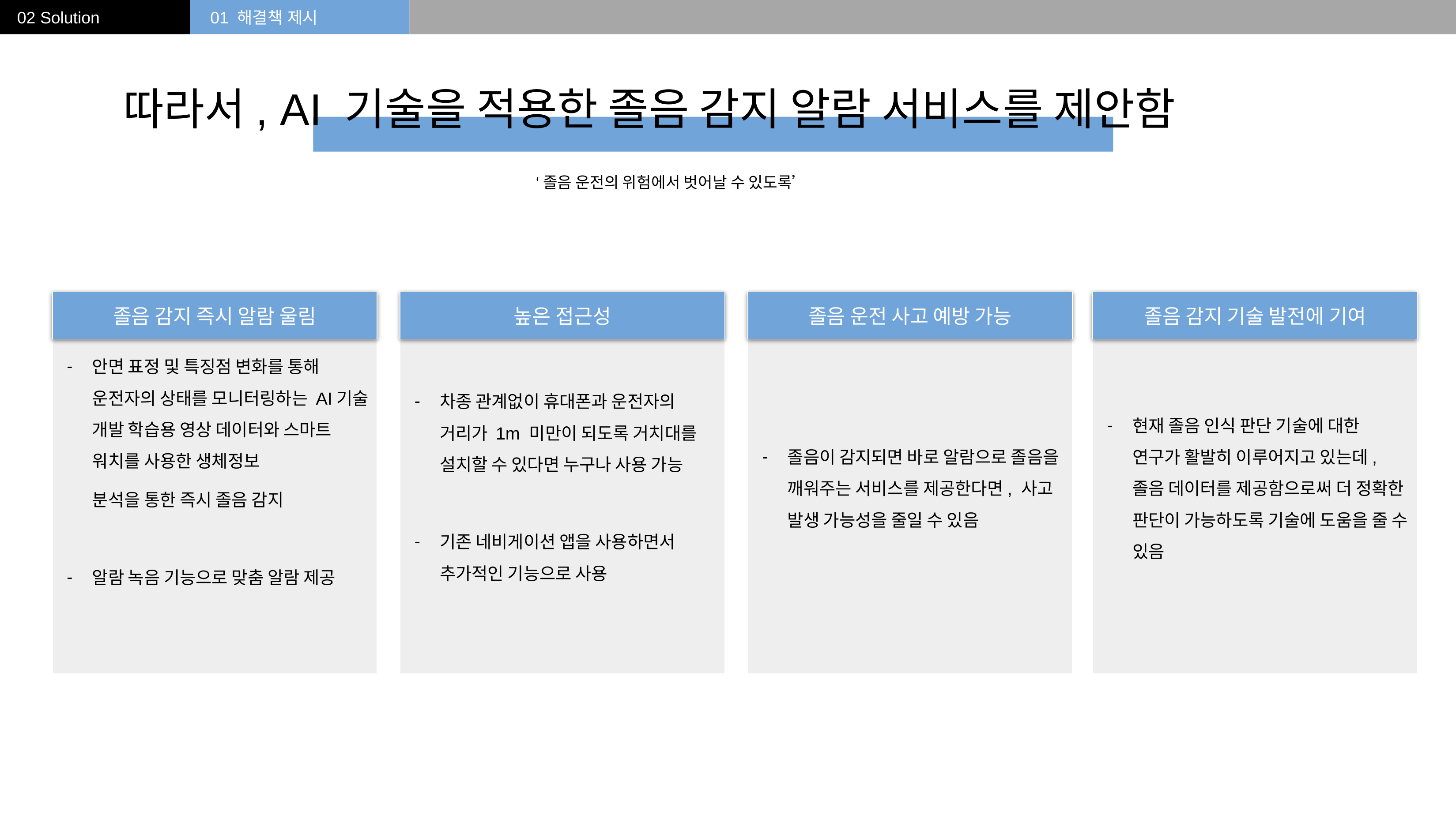

02 Solution
01 해결책 제시
따라서, AI 기술을 적용한 졸음 감지 알람 서비스를 제안함

‘졸음 운전의 위험에서 벗어날 수 있도록’
안면 표정 및 특징점 변화를 통해 운전자의 상태를 모니터링하는 AI기술 개발 학습용 영상 데이터와 스마트 워치를 사용한 생체정보
분석을 통한 즉시 졸음 감지

알람 녹음 기능으로 맞춤 알람 제공

졸음 감지 즉시 알람 울림

차종 관계없이 휴대폰과 운전자의 거리가 1m 미만이 되도록 거치대를 설치할 수 있다면 누구나 사용 가능

기존 네비게이션 앱을 사용하면서 추가적인 기능으로 사용

높은 접근성
졸음이 감지되면 바로 알람으로 졸음을 깨워주는 서비스를 제공한다면, 사고 발생 가능성을 줄일 수 있음
졸음 운전 사고 예방 가능
현재 졸음 인식 판단 기술에 대한 연구가 활발히 이루어지고 있는데, 졸음 데이터를 제공함으로써 더 정확한 판단이 가능하도록 기술에 도움을 줄 수 있음
졸음 감지 기술 발전에 기여